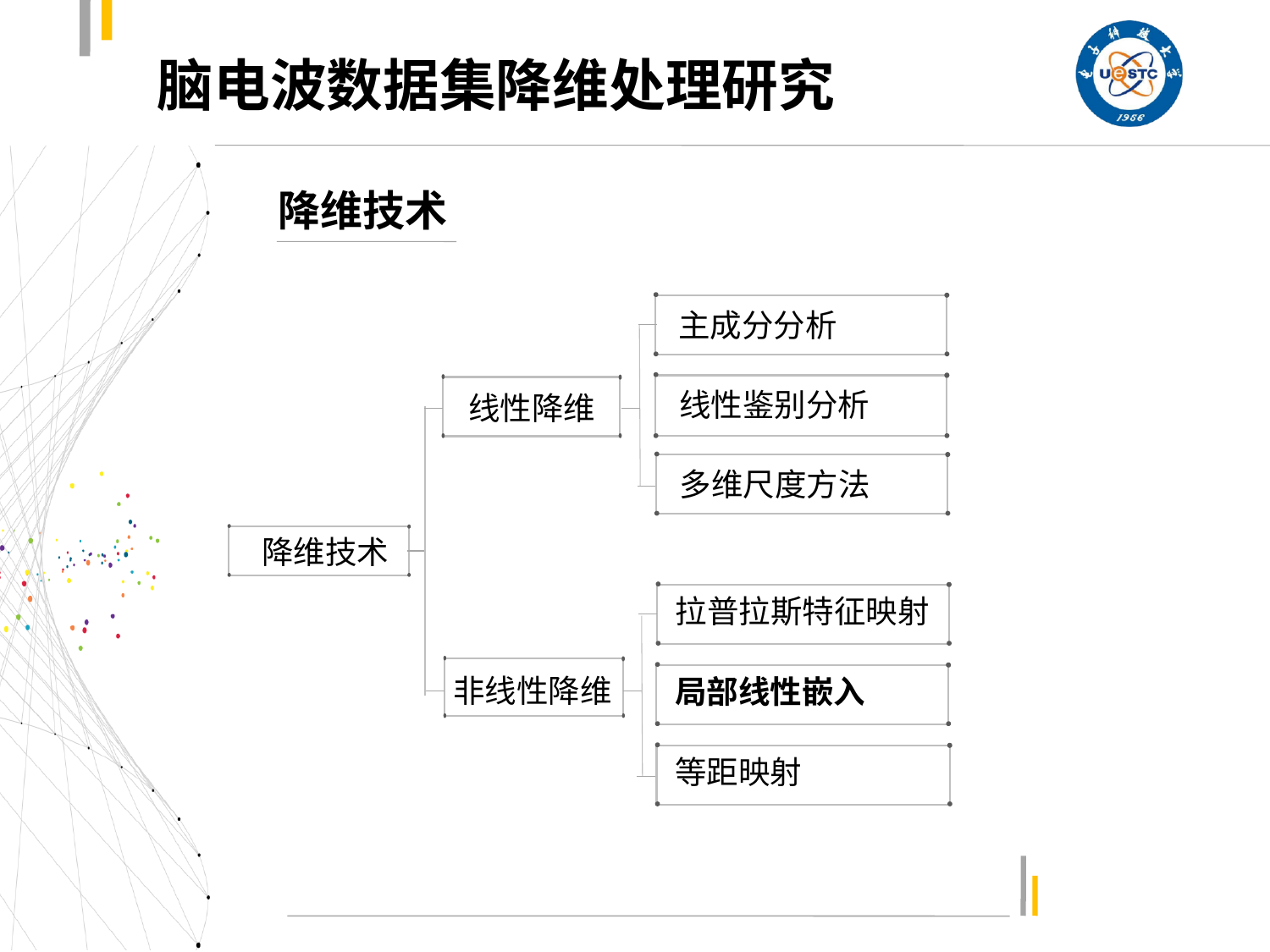

# 脑电波数据集降维处理研究
降维技术

 主成分分析

 线性鉴别分析
  线性降维

 多维尺度方法

  降维技术

拉普拉斯特征映射

局部线性嵌入
非线性降维

等距映射